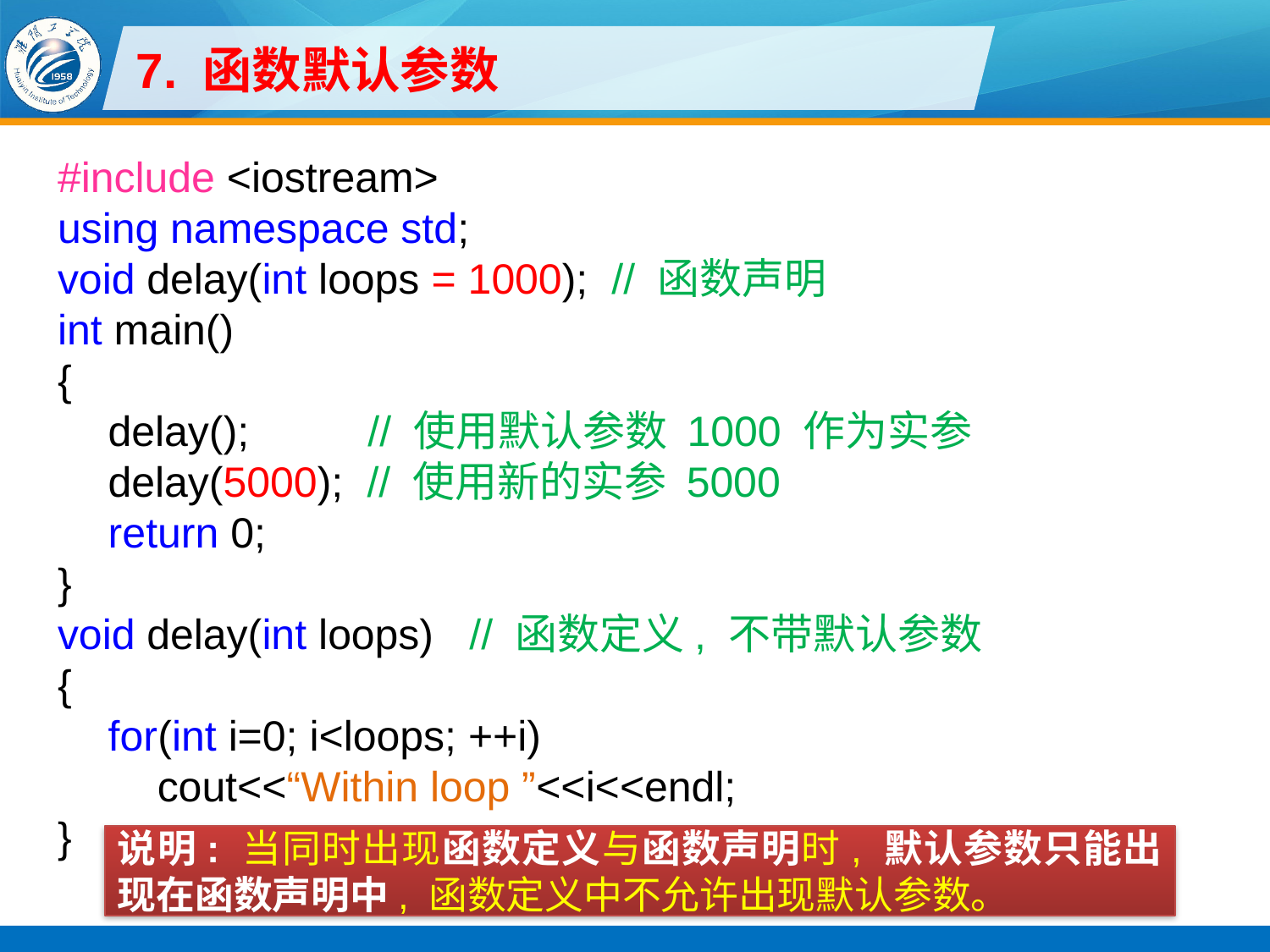

# 7. 函数默认参数
#include <iostream>
using namespace std;
void delay(int loops = 1000);  // 函数声明
int main()
{
delay();          // 使用默认参数 1000 作为实参
delay(5000);  // 使用新的实参 5000
return 0;
}
void delay(int loops)   // 函数定义, 不带默认参数
{
for(int i=0; i<loops; ++i)
cout<<“Within loop ”<<i<<endl;
}
说明: 当同时出现函数定义与函数声明时, 默认参数只能出现在函数声明中, 函数定义中不允许出现默认参数。